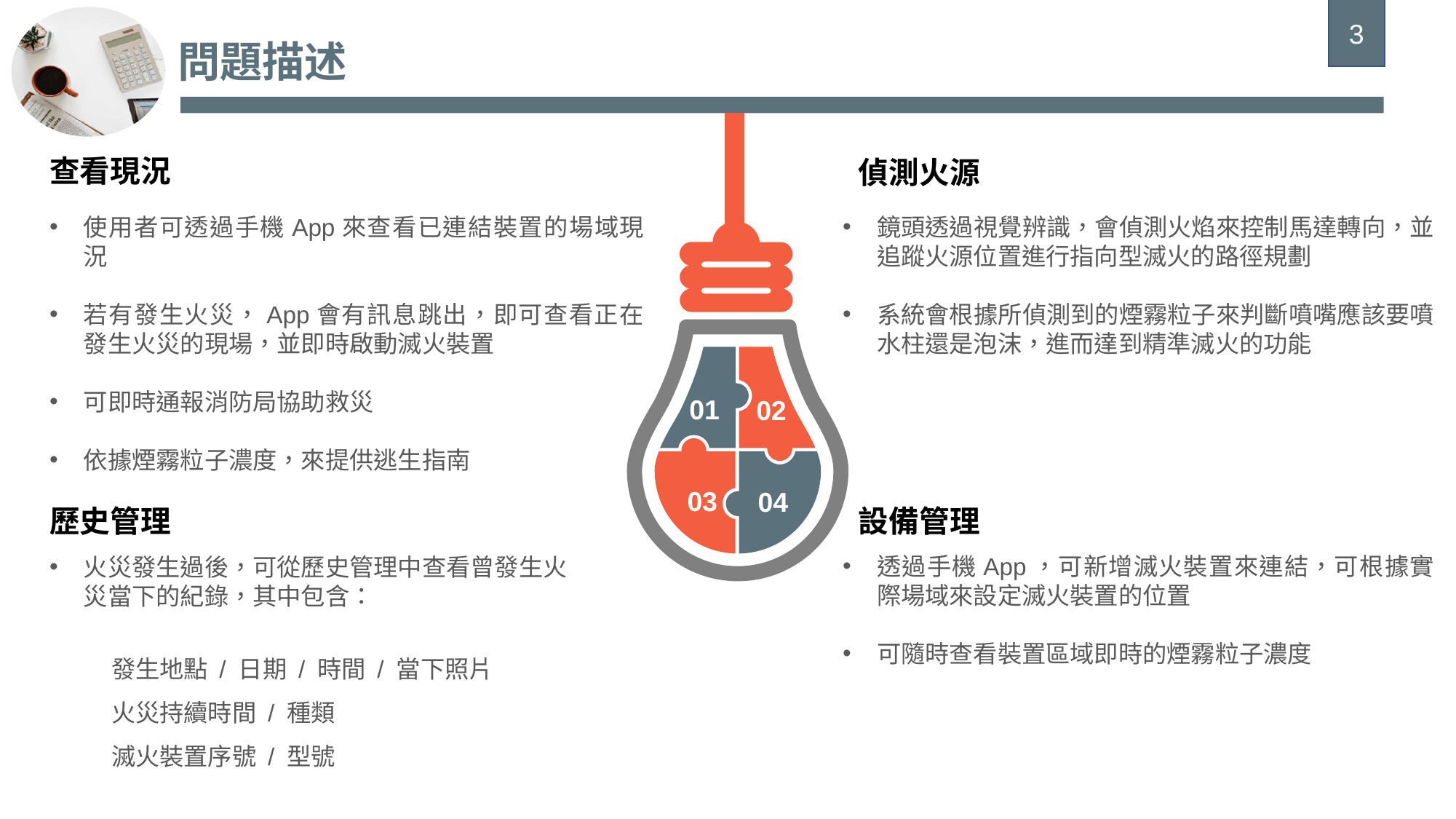

3

問題描述

查看現況
偵測火源
使用者可透過手機App來查看已連結裝置的場域現況

若有發生火災，App會有訊息跳出，即可查看正在發生火災的現場，並即時啟動滅火裝置

可即時通報消防局協助救災

依據煙霧粒子濃度，來提供逃生指南
鏡頭透過視覺辨識，會偵測火焰來控制馬達轉向，並追蹤火源位置進行指向型滅火的路徑規劃

系統會根據所偵測到的煙霧粒子來判斷噴嘴應該要噴水柱還是泡沫，進而達到精準滅火的功能

01

02

03

04
歷史管理
設備管理
透過手機App，可新增滅火裝置來連結，可根據實際場域來設定滅火裝置的位置

可隨時查看裝置區域即時的煙霧粒子濃度
火災發生過後，可從歷史管理中查看曾發生火
災當下的紀錄，其中包含：

    發生地點 / 日期 / 時間 / 當下照片
    火災持續時間 / 種類
    滅火裝置序號 / 型號